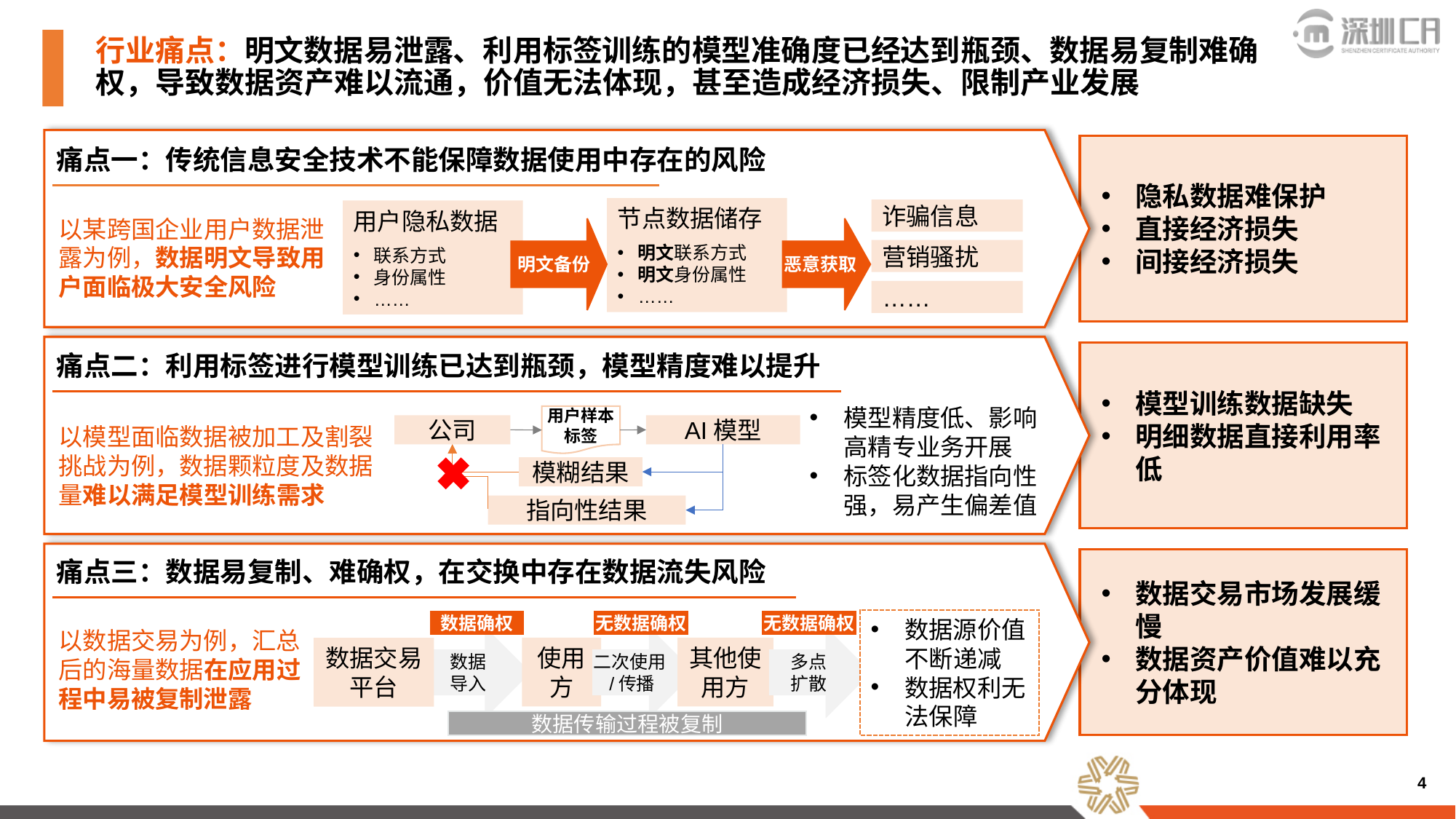

# 行业痛点：明文数据易泄露、利用标签训练的模型准确度已经达到瓶颈、数据易复制难确权，导致数据资产难以流通，价值无法体现，甚至造成经济损失、限制产业发展

痛点一：传统信息安全技术不能保障数据使用中存在的风险
隐私数据难保护
直接经济损失
间接经济损失
节点数据储存
明文联系方式
明文身份属性
……
诈骗信息
营销骚扰
……
用户隐私数据
联系方式
身份属性
……
以某跨国企业用户数据泄露为例，数据明文导致用户面临极大安全风险
明文备份
恶意获取

痛点二：利用标签进行模型训练已达到瓶颈，模型精度难以提升
模型训练数据缺失
明细数据直接利用率低
模型精度低、影响高精专业务开展
标签化数据指向性强，易产生偏差值
用户样本标签
公司
AI模型
以模型面临数据被加工及割裂挑战为例，数据颗粒度及数据量难以满足模型训练需求

模糊结果
指向性结果

痛点三：数据易复制、难确权，在交换中存在数据流失风险
数据交易市场发展缓慢
数据资产价值难以充分体现
数据源价值不断递减
数据权利无法保障
无数据确权
无数据确权
数据确权
以数据交易为例，汇总后的海量数据在应用过程中易被复制泄露
数据
导入
二次使用/传播
多点
扩散
使用方
其他使用方
数据交易平台
数据传输过程被复制